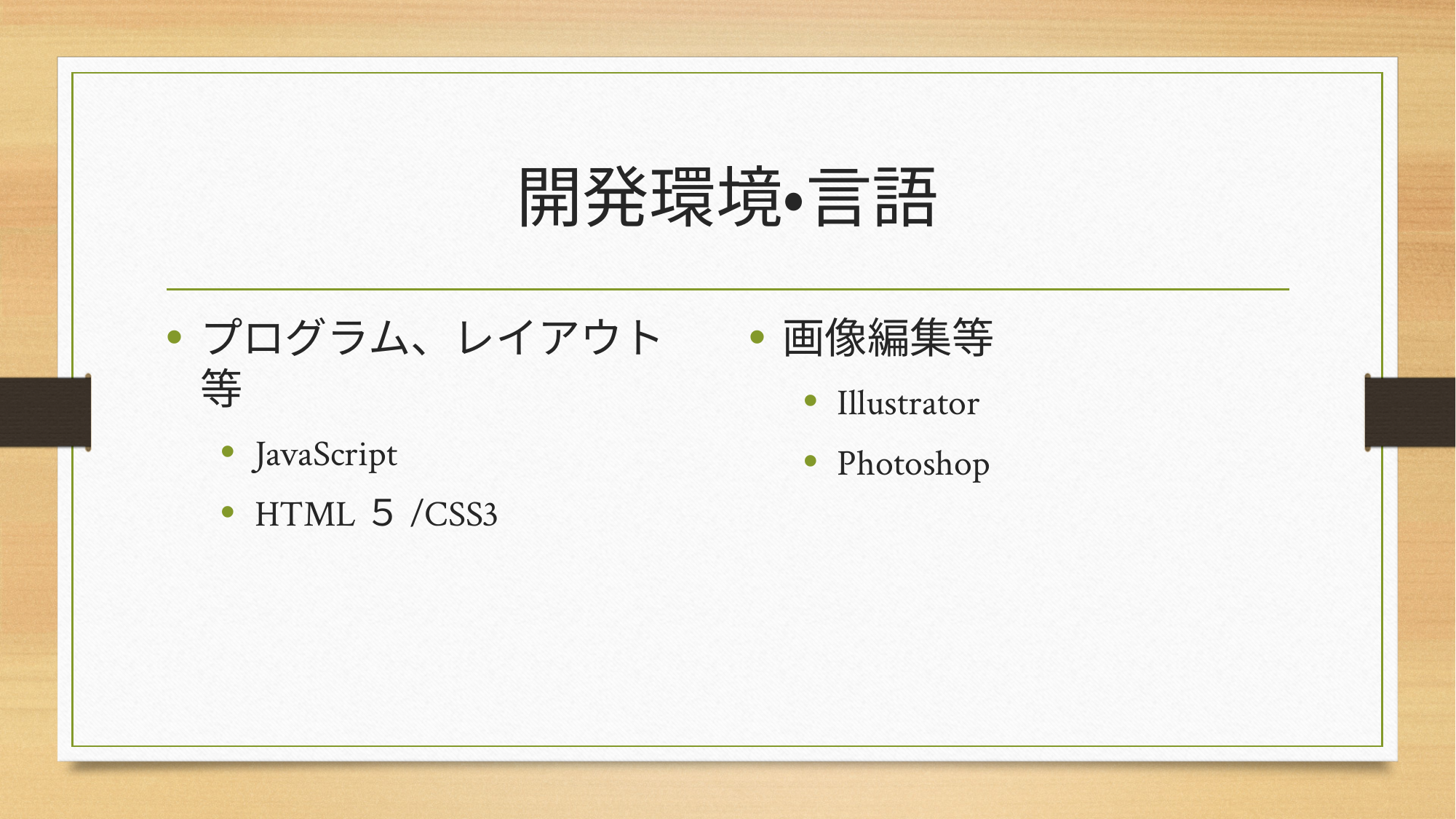

# 開発環境・言語
プログラム、レイアウト等
JavaScript
HTML５/CSS3
画像編集等
Illustrator
Photoshop